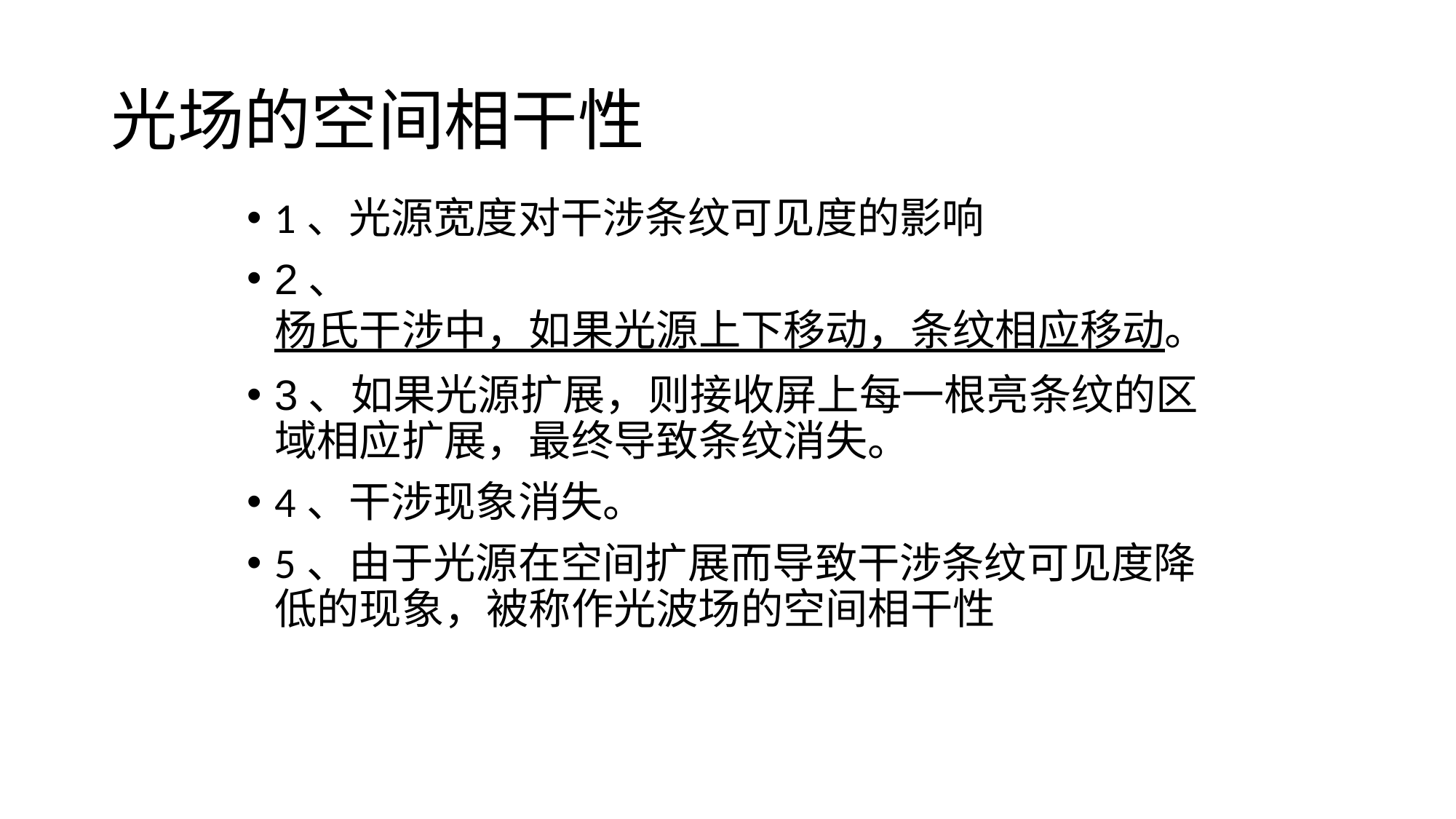

# 光场的空间相干性
1、光源宽度对干涉条纹可见度的影响
2、杨氏干涉中，如果光源上下移动，条纹相应移动。
3、如果光源扩展，则接收屏上每一根亮条纹的区域相应扩展，最终导致条纹消失。
4、干涉现象消失。
5、由于光源在空间扩展而导致干涉条纹可见度降低的现象，被称作光波场的空间相干性